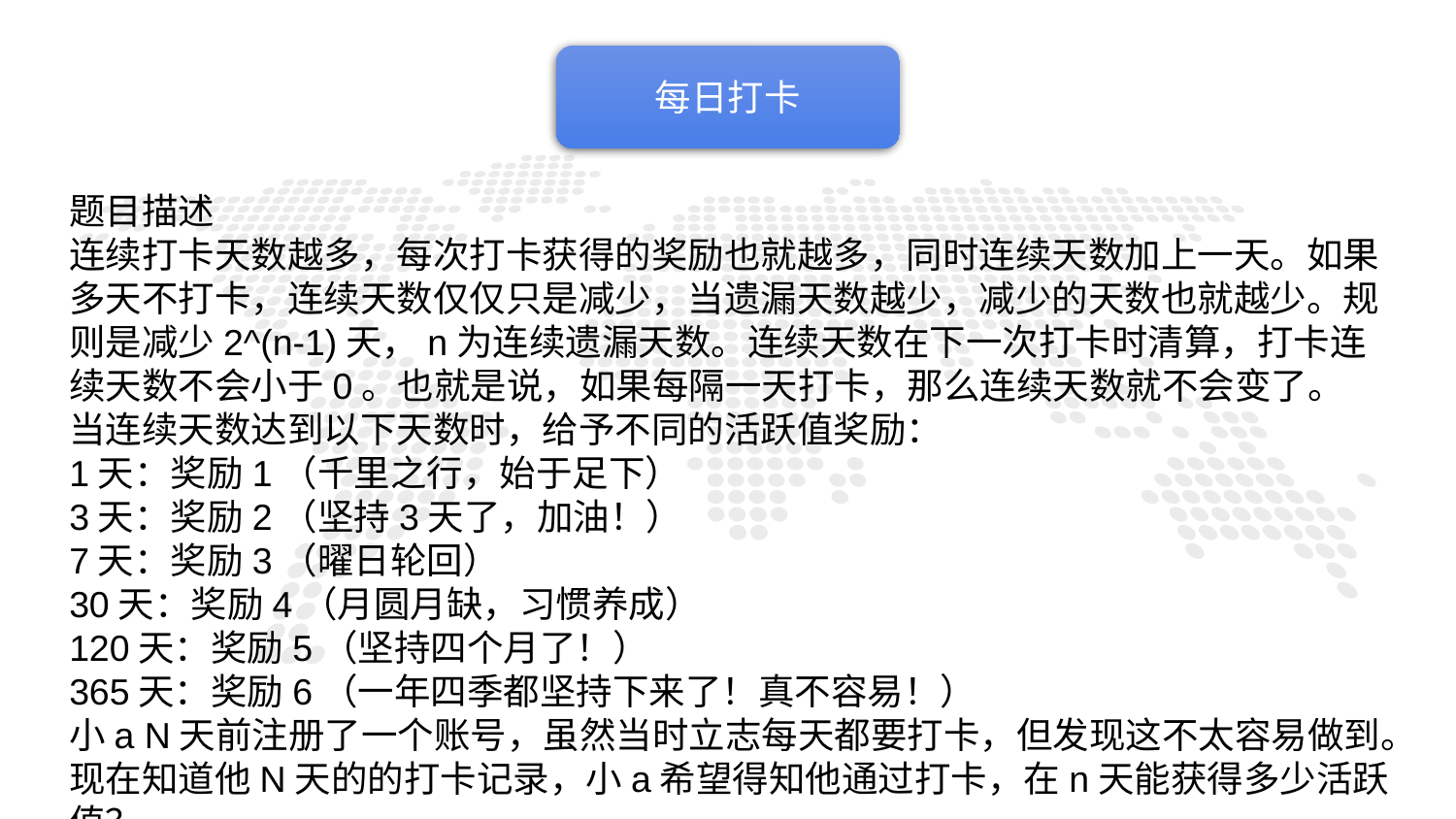

每日打卡
题目描述
连续打卡天数越多，每次打卡获得的奖励也就越多，同时连续天数加上一天。如果多天不打卡，连续天数仅仅只是减少，当遗漏天数越少，减少的天数也就越少。规则是减少2^(n-1)天，n为连续遗漏天数。连续天数在下一次打卡时清算，打卡连续天数不会小于0。也就是说，如果每隔一天打卡，那么连续天数就不会变了。
当连续天数达到以下天数时，给予不同的活跃值奖励：
1天：奖励1（千里之行，始于足下）
3天：奖励2（坚持3天了，加油！）
7天：奖励3（曜日轮回）
30天：奖励4（月圆月缺，习惯养成）
120天：奖励5（坚持四个月了！）
365天：奖励6（一年四季都坚持下来了！真不容易！）
小a N天前注册了一个账号，虽然当时立志每天都要打卡，但发现这不太容易做到。现在知道他N天的的打卡记录，小a希望得知他通过打卡，在n天能获得多少活跃值？